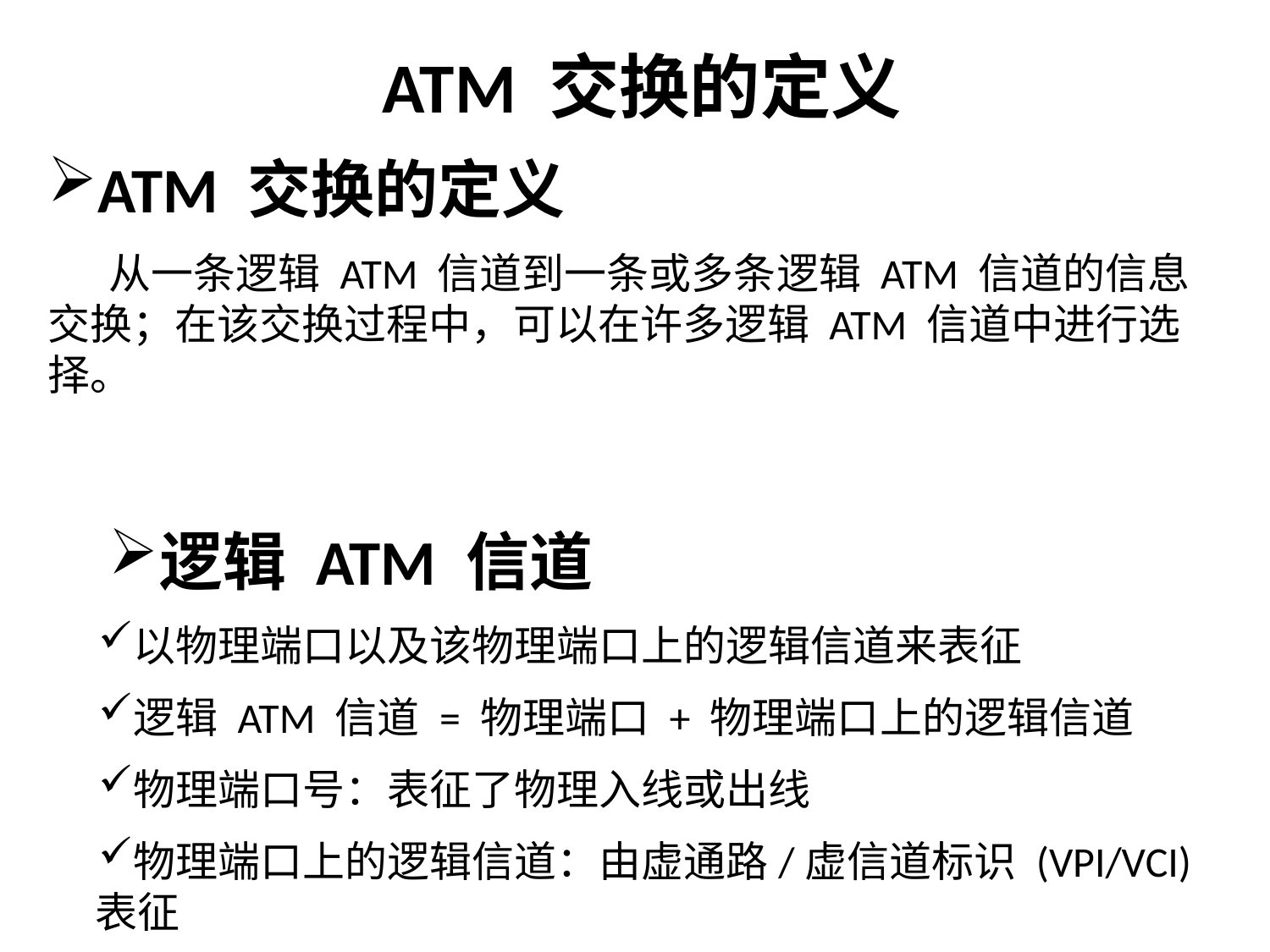

ATM 交换的定义
ATM 交换的定义
从一条逻辑 ATM 信道到一条或多条逻辑 ATM 信道的信息交换；在该交换过程中，可以在许多逻辑 ATM 信道中进行选择。
逻辑 ATM 信道
以物理端口以及该物理端口上的逻辑信道来表征
逻辑 ATM 信道 = 物理端口 + 物理端口上的逻辑信道
物理端口号：表征了物理入线或出线
物理端口上的逻辑信道：由虚通路/虚信道标识 (VPI/VCI) 表征
集中/复用、扩展/分路与交换一个含义